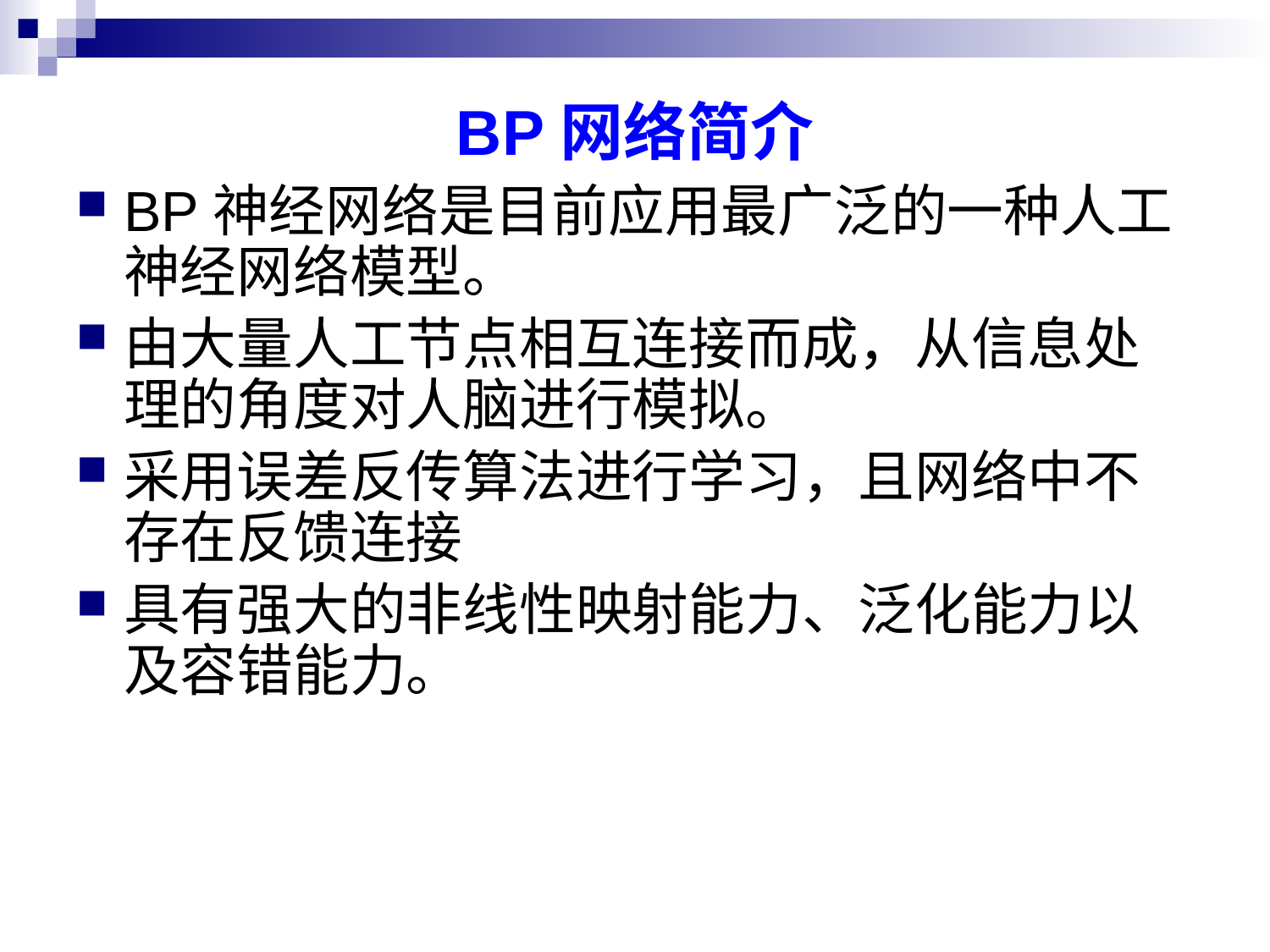

# BP网络简介
BP神经网络是目前应用最广泛的一种人工神经网络模型。
由大量人工节点相互连接而成，从信息处理的角度对人脑进行模拟。
采用误差反传算法进行学习，且网络中不存在反馈连接
具有强大的非线性映射能力、泛化能力以及容错能力。